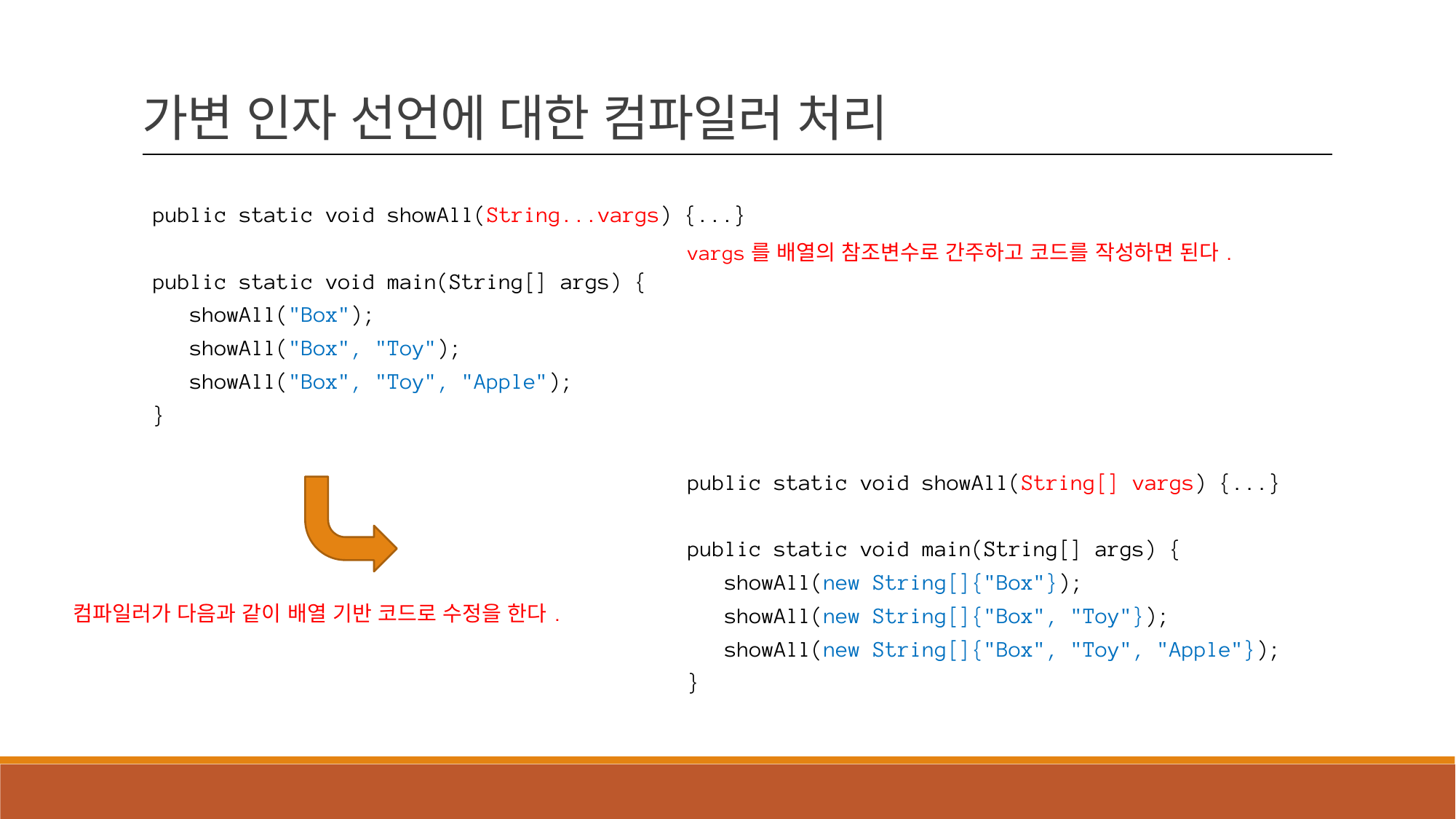

가변 인자 선언에 대한 컴파일러 처리
public static void showAll(String...vargs) {...}

public static void main(String[] args) {
   showAll("Box");
   showAll("Box", "Toy");
   showAll("Box", "Toy", "Apple");
}
vargs를 배열의 참조변수로 간주하고 코드를 작성하면 된다.
public static void showAll(String[] vargs) {...}

public static void main(String[] args) {
   showAll(new String[]{"Box"});
   showAll(new String[]{"Box", "Toy"});
   showAll(new String[]{"Box", "Toy", "Apple"});
}

컴파일러가 다음과 같이 배열 기반 코드로 수정을 한다.